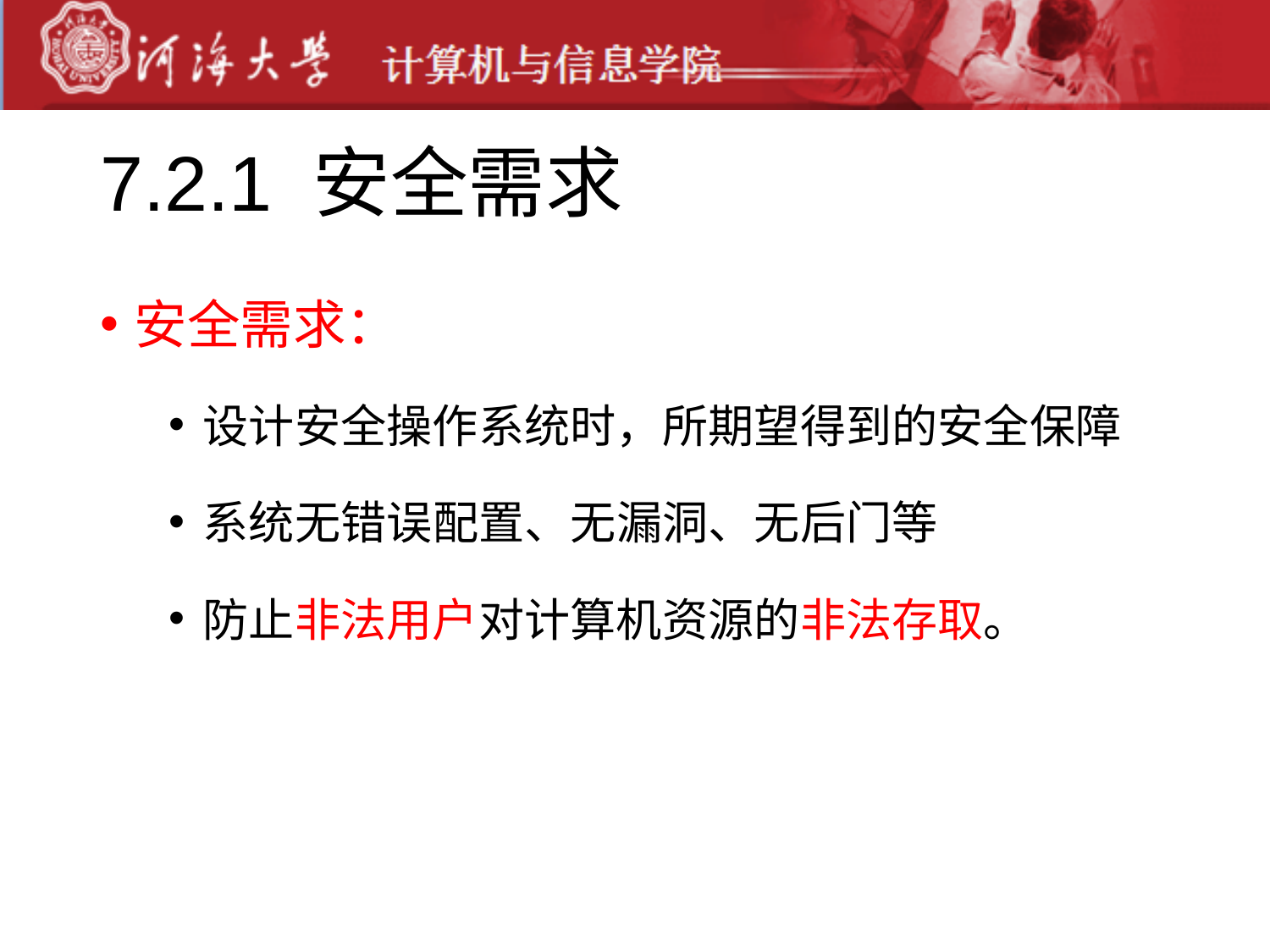

# 7.2.1 安全需求
安全需求：
设计安全操作系统时，所期望得到的安全保障
系统无错误配置、无漏洞、无后门等
防止非法用户对计算机资源的非法存取。